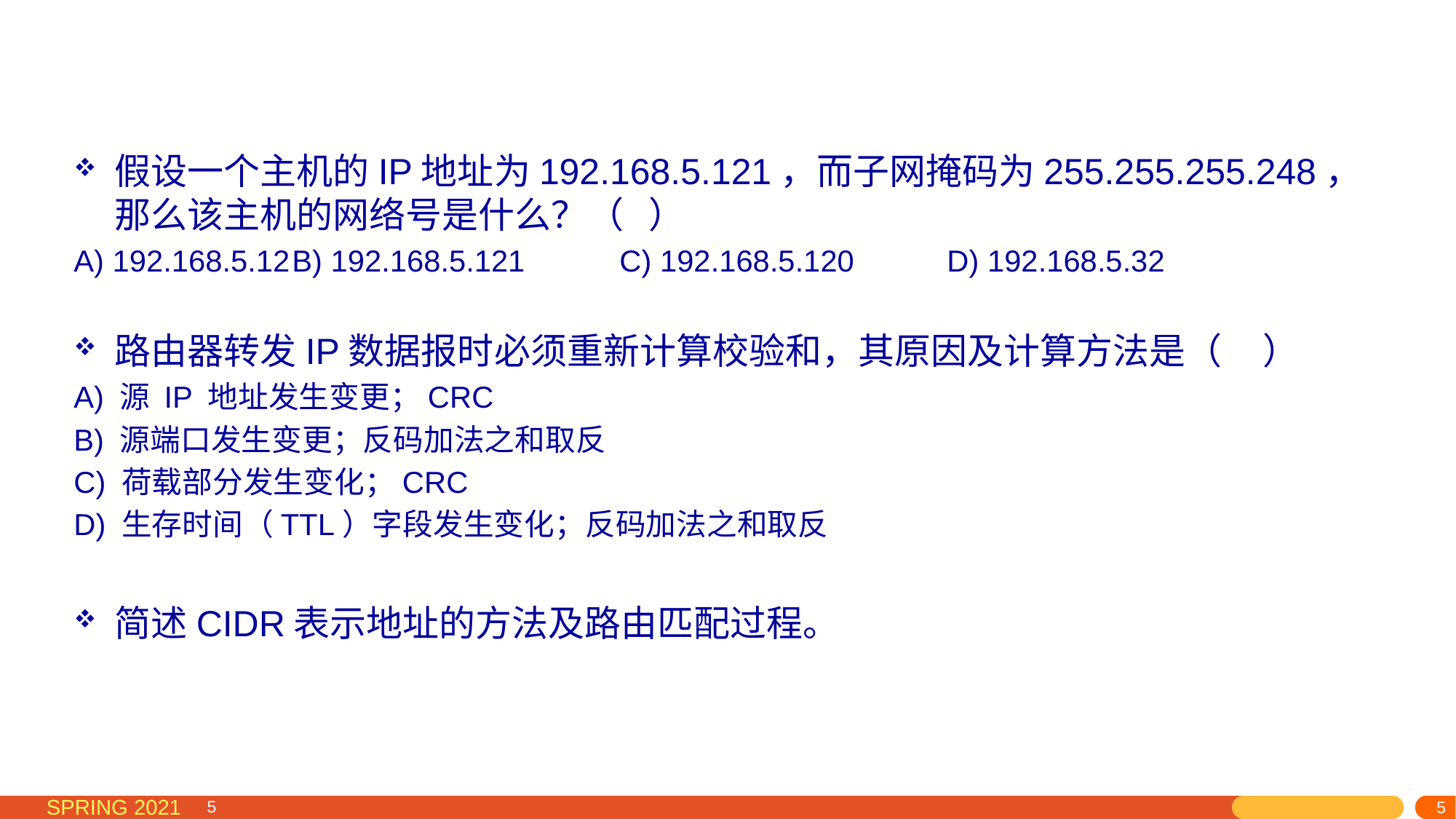

#
假设一个主机的IP地址为192.168.5.121，而子网掩码为255.255.255.248，那么该主机的网络号是什么？（   ）
A) 192.168.5.12	B) 192.168.5.121	C) 192.168.5.120	D) 192.168.5.32

路由器转发IP数据报时必须重新计算校验和，其原因及计算方法是（     ）
A) 源 IP 地址发生变更；CRC
B) 源端口发生变更；反码加法之和取反
C) 荷载部分发生变化；CRC
D) 生存时间（TTL）字段发生变化；反码加法之和取反

简述CIDR表示地址的方法及路由匹配过程。